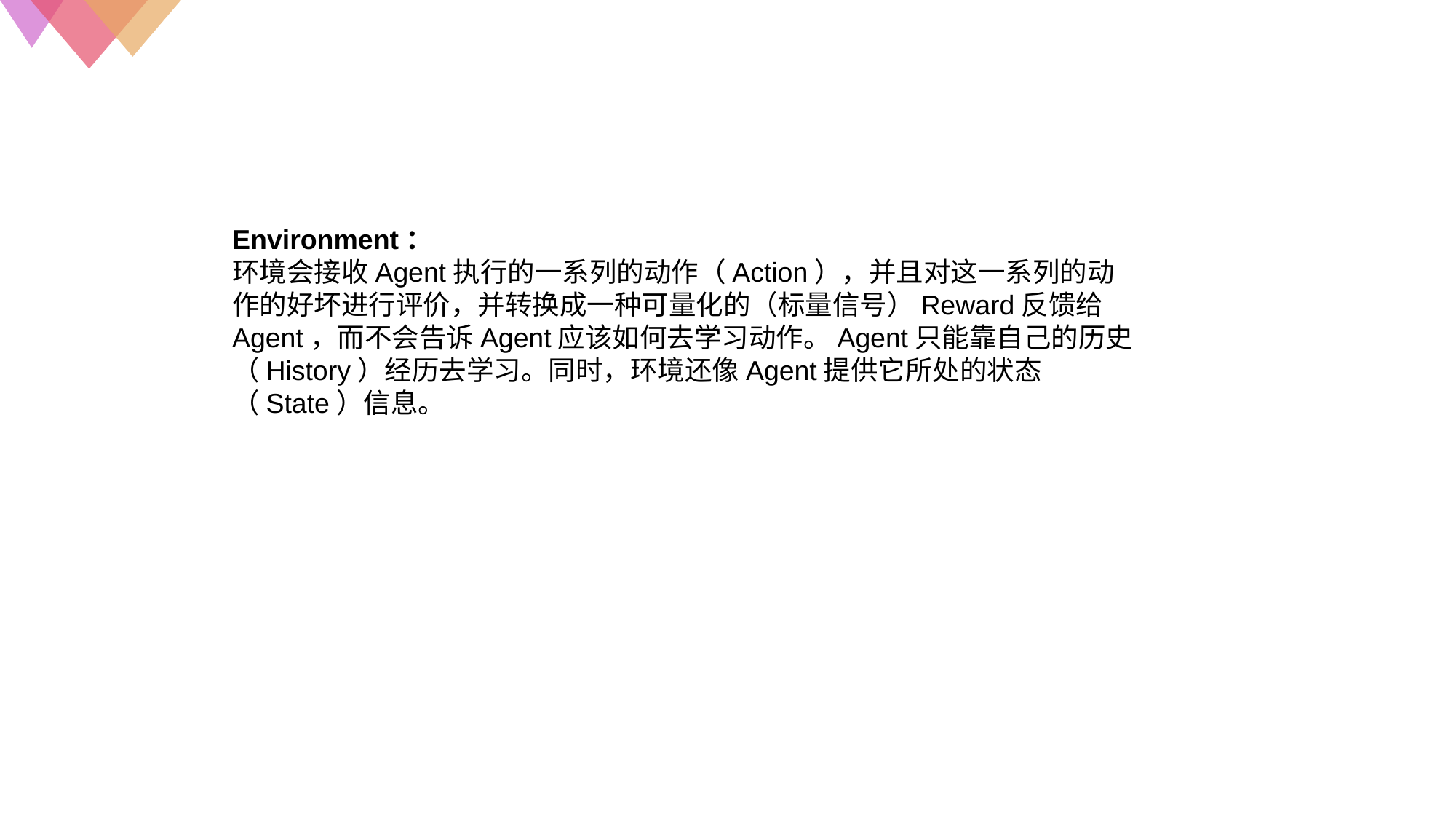

Environment：
环境会接收Agent执行的一系列的动作（Action），并且对这一系列的动作的好坏进行评价，并转换成一种可量化的（标量信号）Reward反馈给Agent，而不会告诉Agent应该如何去学习动作。Agent只能靠自己的历史（History）经历去学习。同时，环境还像Agent提供它所处的状态（State）信息。